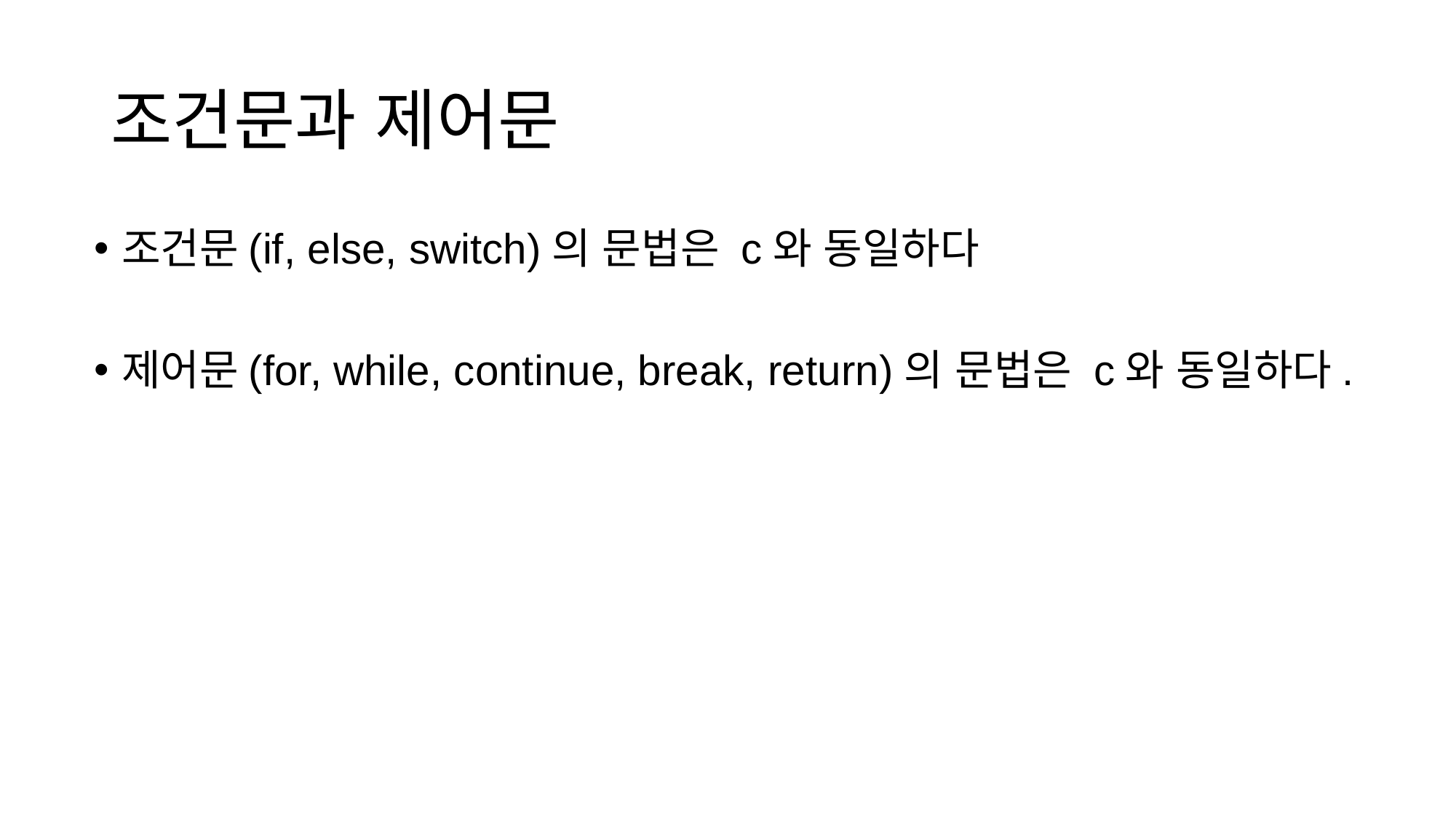

# 조건문과 제어문
조건문(if, else, switch)의 문법은 c와 동일하다

제어문(for, while, continue, break, return)의 문법은 c와 동일하다.